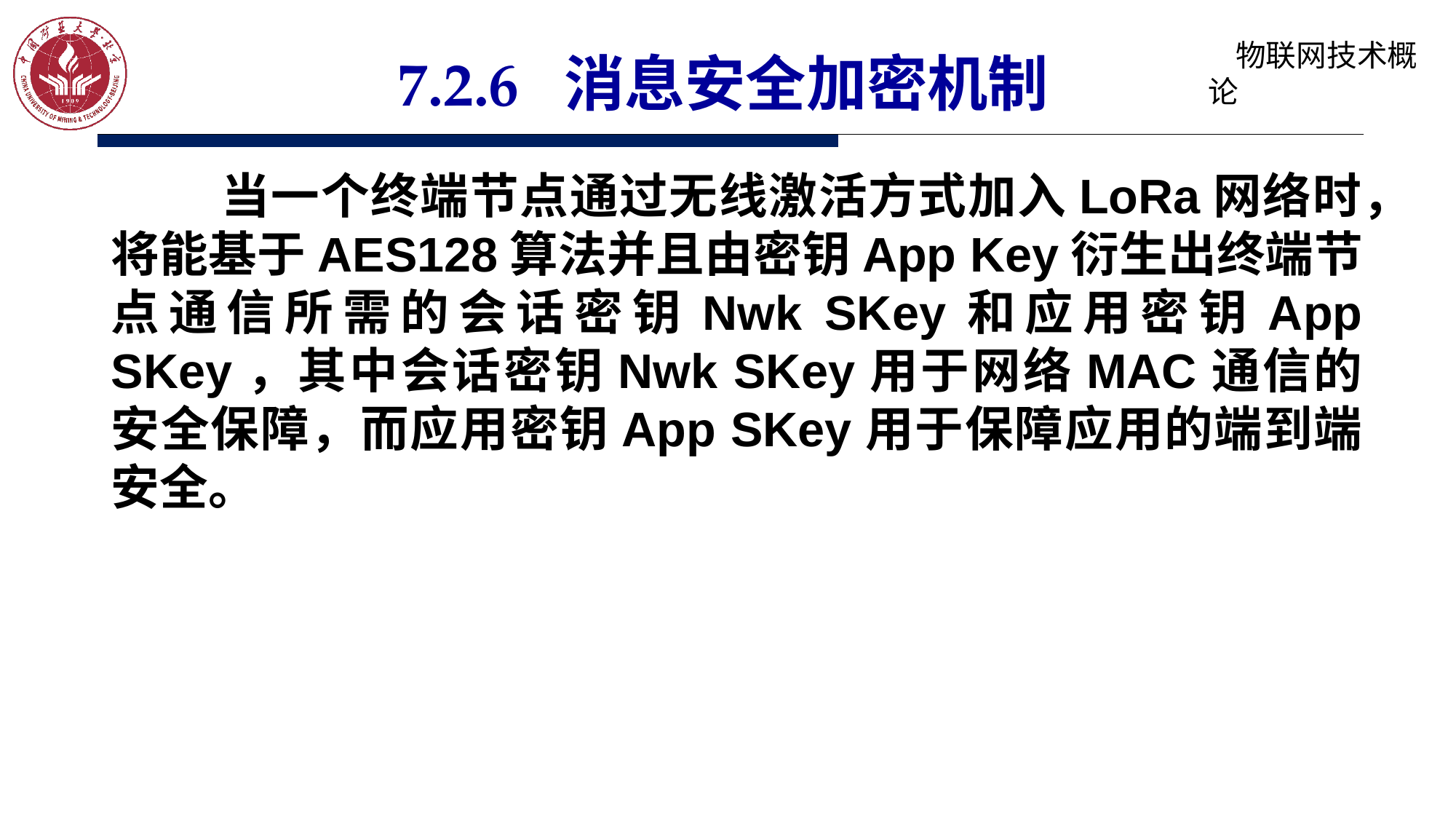

# 7.2.6  消息安全加密机制
	当一个终端节点通过无线激活方式加入LoRa网络时，将能基于AES128算法并且由密钥App Key衍生出终端节点通信所需的会话密钥Nwk SKey和应用密钥App SKey，其中会话密钥Nwk SKey用于网络MAC通信的安全保障，而应用密钥App SKey用于保障应用的端到端安全。